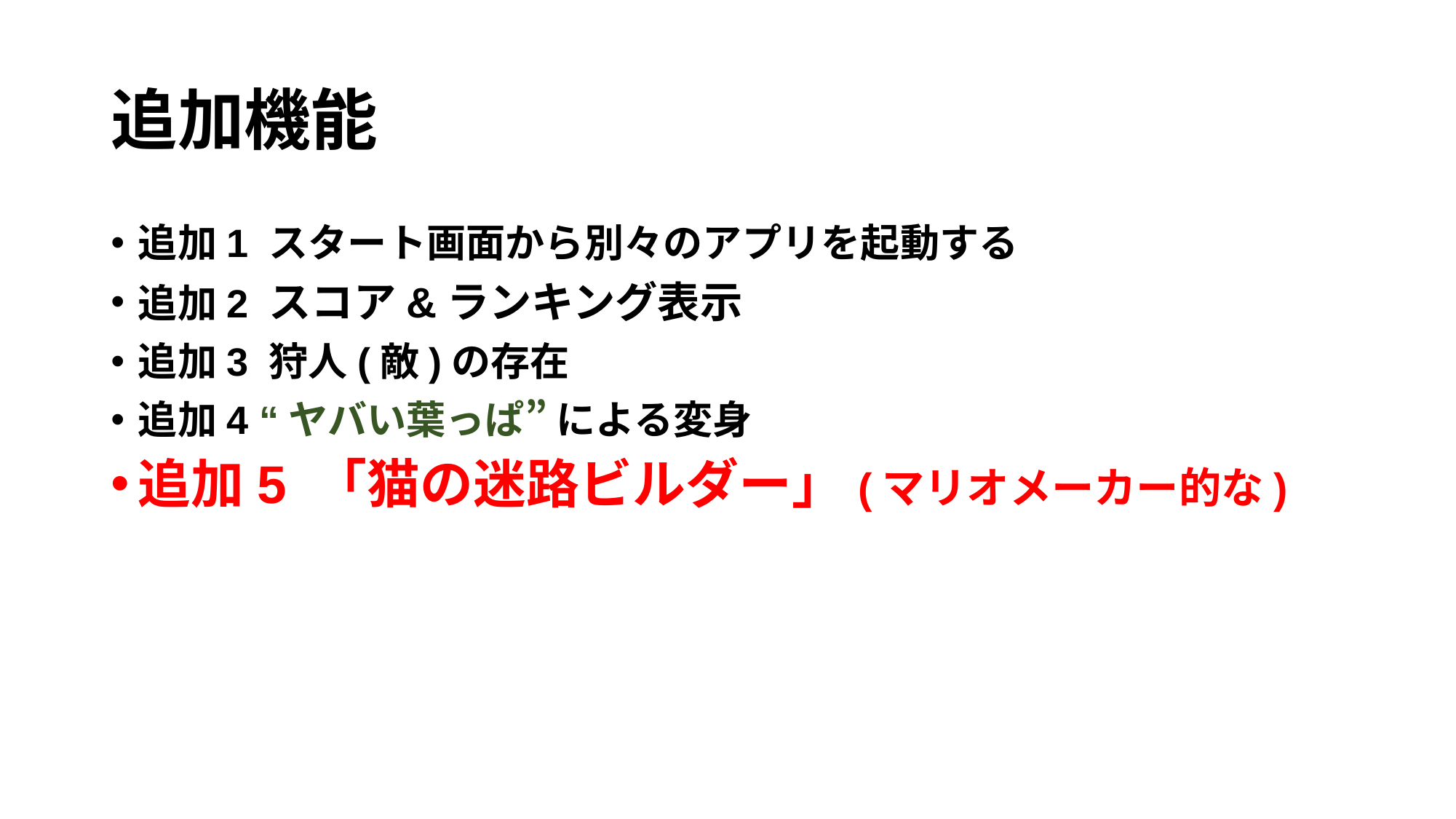

# 追加機能
追加1 スタート画面から別々のアプリを起動する
追加2 スコア&ランキング表示
追加3 狩人(敵)の存在
追加4 “ヤバい葉っぱ” による変身
追加5 「猫の迷路ビルダー」(マリオメーカー的な)